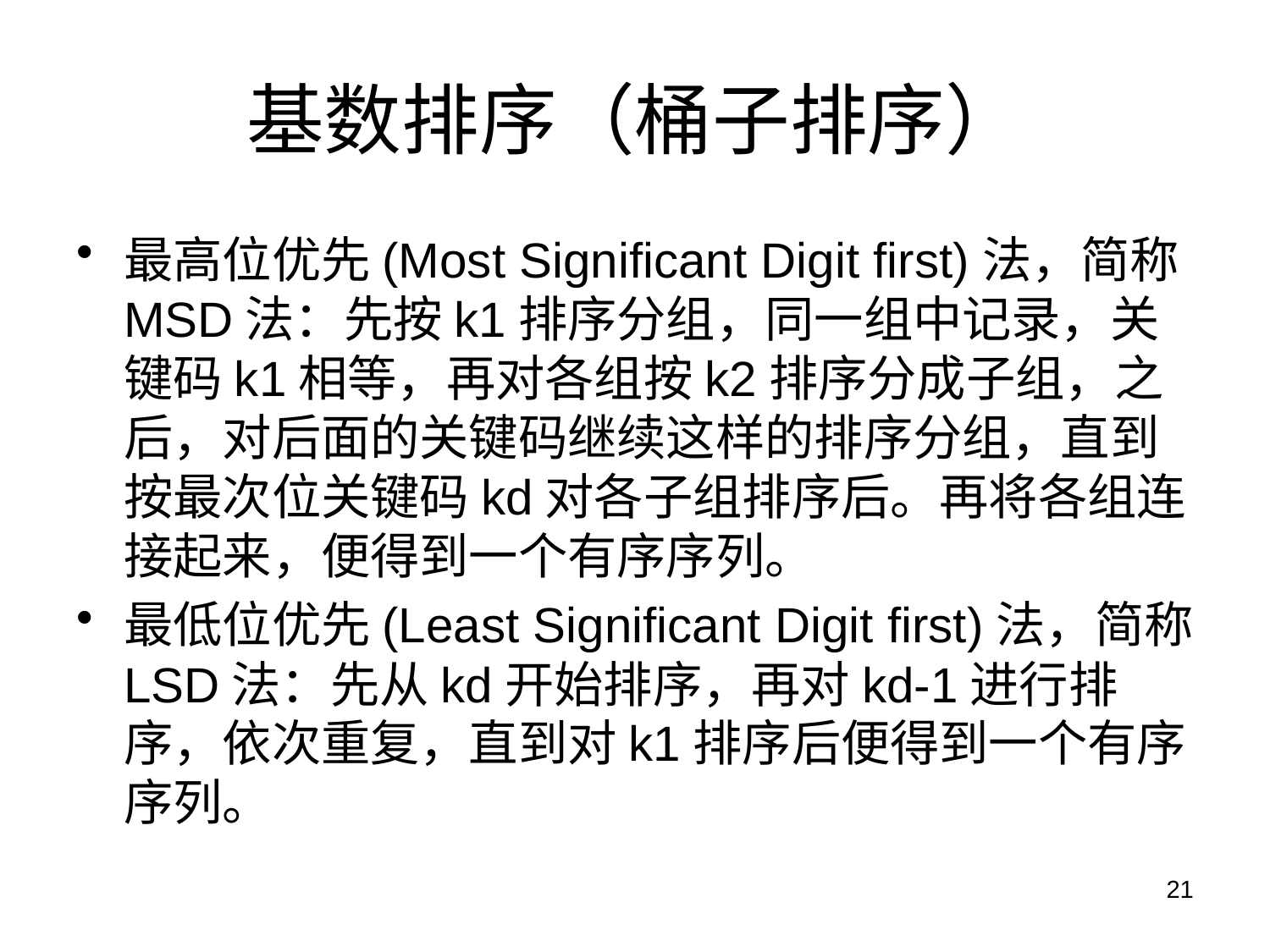

# 基数排序（桶子排序）
最高位优先(Most Significant Digit first)法，简称MSD法：先按k1排序分组，同一组中记录，关键码k1相等，再对各组按k2排序分成子组，之后，对后面的关键码继续这样的排序分组，直到按最次位关键码kd对各子组排序后。再将各组连接起来，便得到一个有序序列。
最低位优先(Least Significant Digit first)法，简称LSD法：先从kd开始排序，再对kd-1进行排序，依次重复，直到对k1排序后便得到一个有序序列。

21